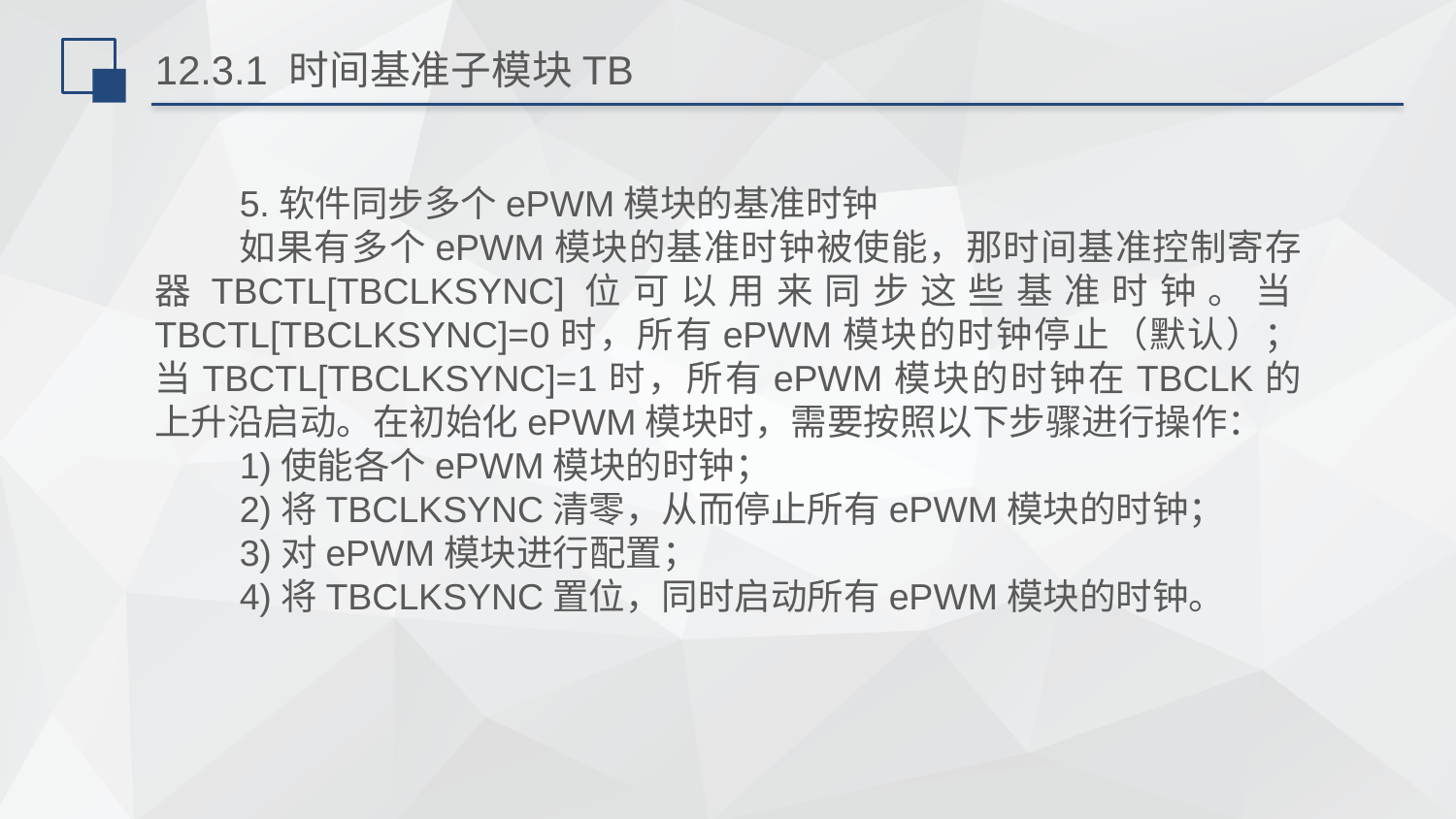

# 12.3.1 时间基准子模块TB
5.软件同步多个ePWM模块的基准时钟
如果有多个ePWM模块的基准时钟被使能，那时间基准控制寄存器TBCTL[TBCLKSYNC]位可以用来同步这些基准时钟。当TBCTL[TBCLKSYNC]=0时，所有ePWM模块的时钟停止（默认）；当TBCTL[TBCLKSYNC]=1时，所有ePWM模块的时钟在TBCLK的上升沿启动。在初始化ePWM模块时，需要按照以下步骤进行操作：
1)使能各个ePWM模块的时钟；
2)将TBCLKSYNC清零，从而停止所有ePWM模块的时钟；
3)对ePWM模块进行配置；
4)将TBCLKSYNC置位，同时启动所有ePWM模块的时钟。